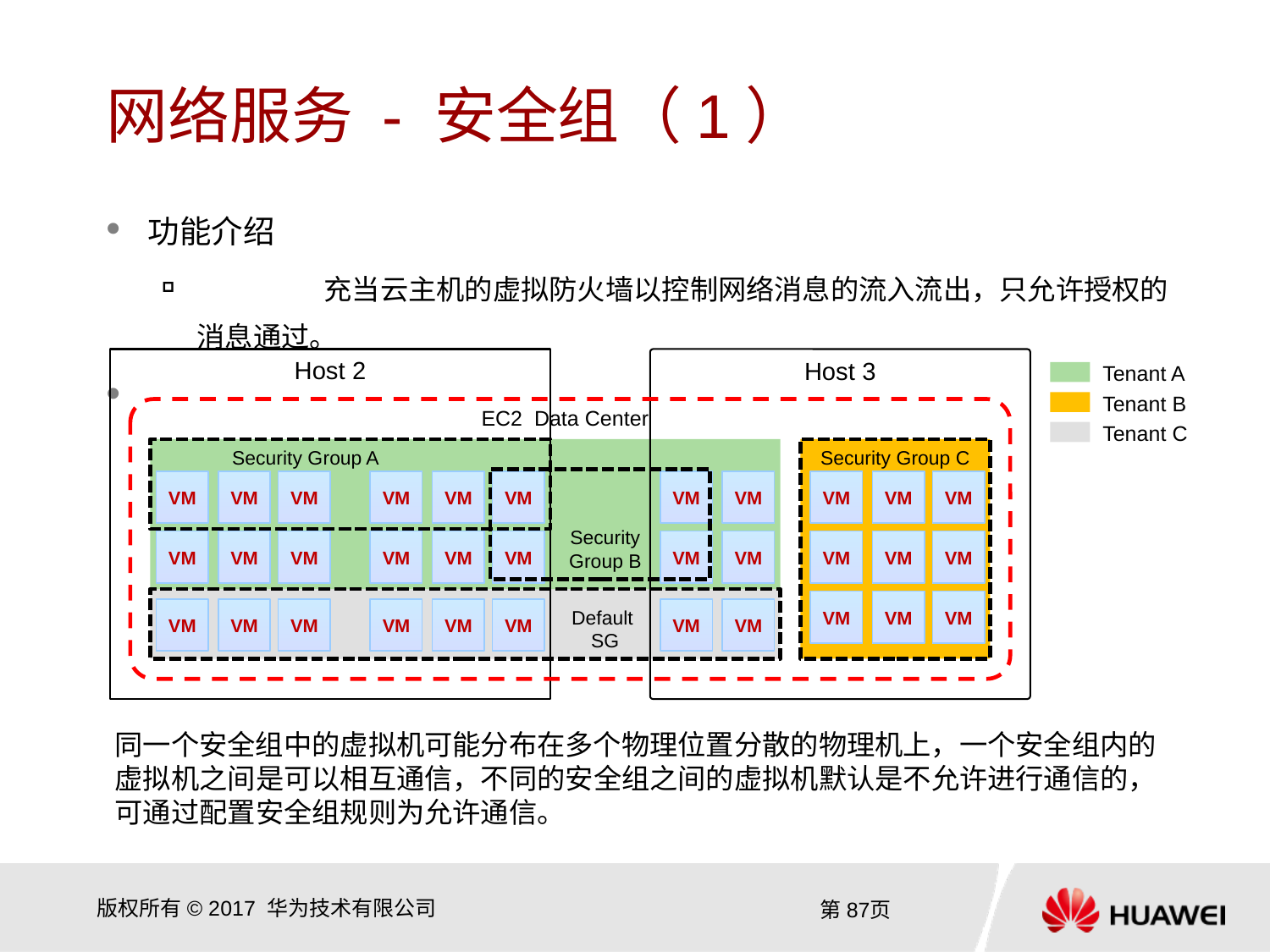

# 网络服务 - 安全组（1）
功能介绍
	充当云主机的虚拟防火墙以控制网络消息的流入流出，只允许授权的消息通过。

Host 2
Host 3

EC2  Data Center

Security Group A
Security Group C

VM
VM
VM
VM
VM
VM
VM
VM
VM
VM
VM
VM
VM
VM
VM
VM
VM
Security Group B
VM
VM
VM
VM
VM
VM
VM
VM

VM
VM
VM
VM
VM
VM
VM
VM
Default
SG
Tenant A
Tenant B
Tenant C
同一个安全组中的虚拟机可能分布在多个物理位置分散的物理机上，一个安全组内的虚拟机之间是可以相互通信，不同的安全组之间的虚拟机默认是不允许进行通信的，可通过配置安全组规则为允许通信。